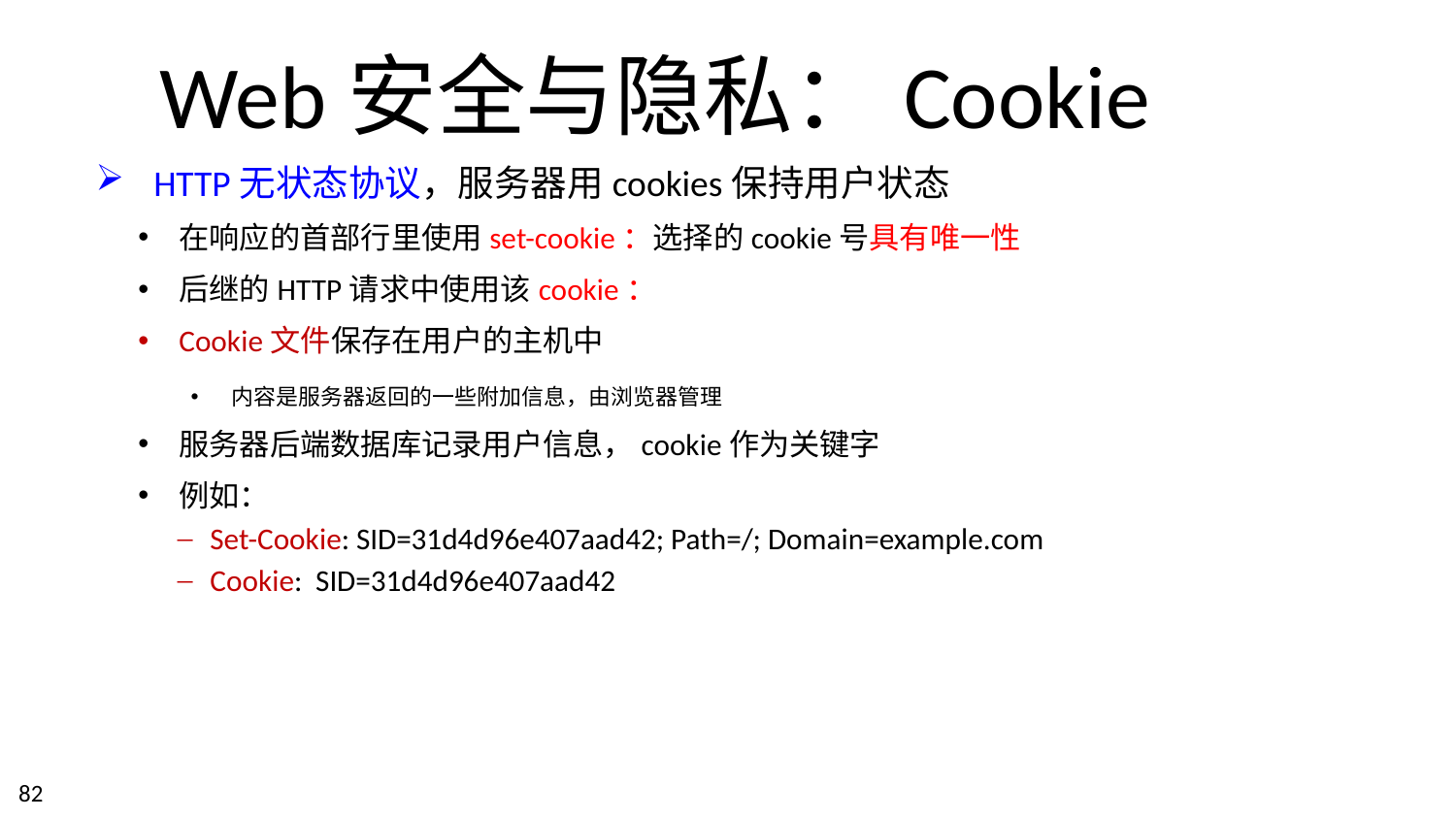

Web安全与隐私：Cookie
HTTP无状态协议，服务器用cookies保持用户状态
在响应的首部行里使用set-cookie：选择的cookie号具有唯一性
后继的HTTP请求中使用该cookie：
Cookie文件保存在用户的主机中
内容是服务器返回的一些附加信息，由浏览器管理
服务器后端数据库记录用户信息，cookie作为关键字
例如：
Set-Cookie: SID=31d4d96e407aad42; Path=/; Domain=example.com
Cookie:  SID=31d4d96e407aad42
82